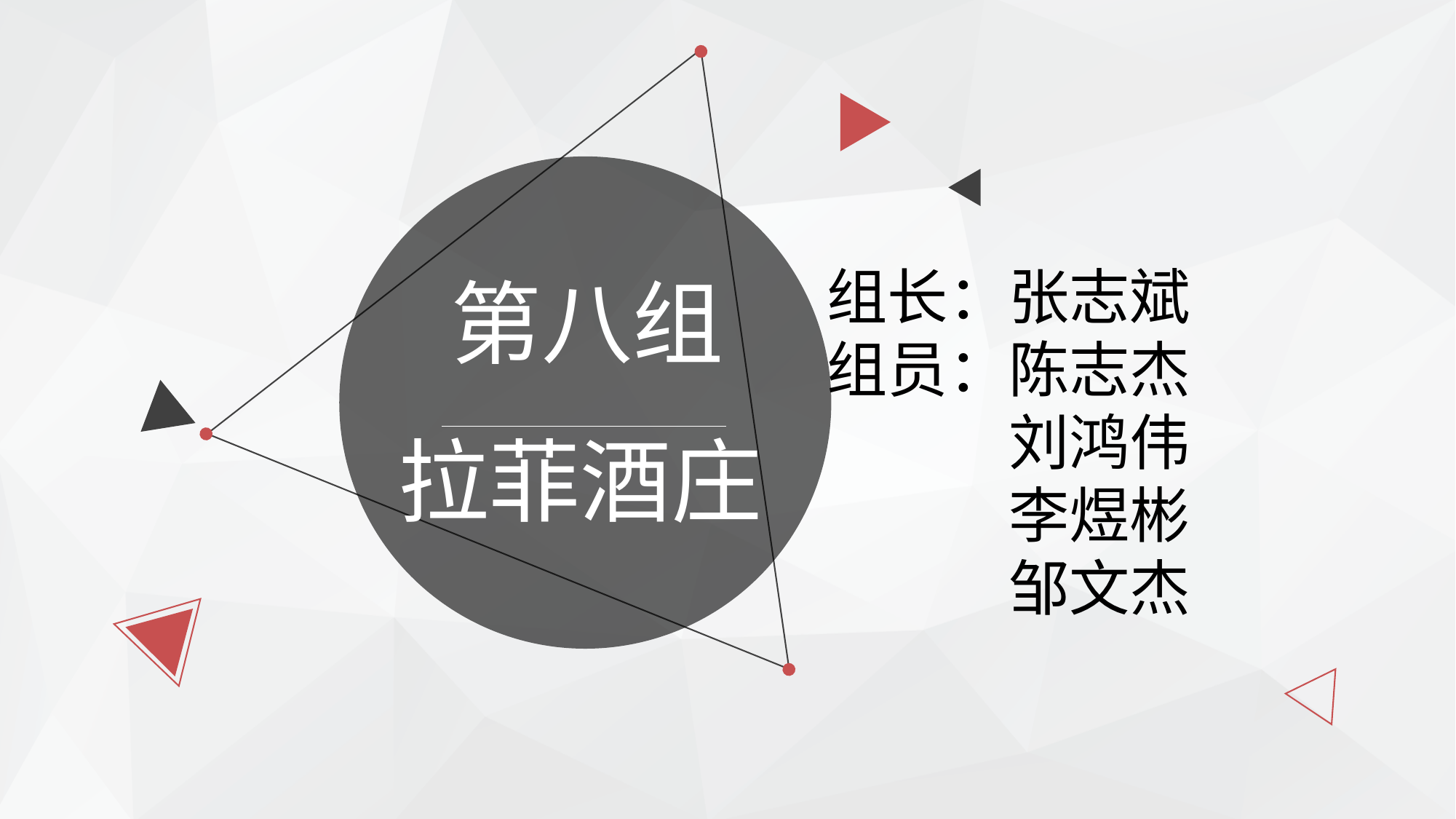

第八组
拉菲酒庄

组长：张志斌
组员：陈志杰
刘鸿伟
李煜彬
邹文杰